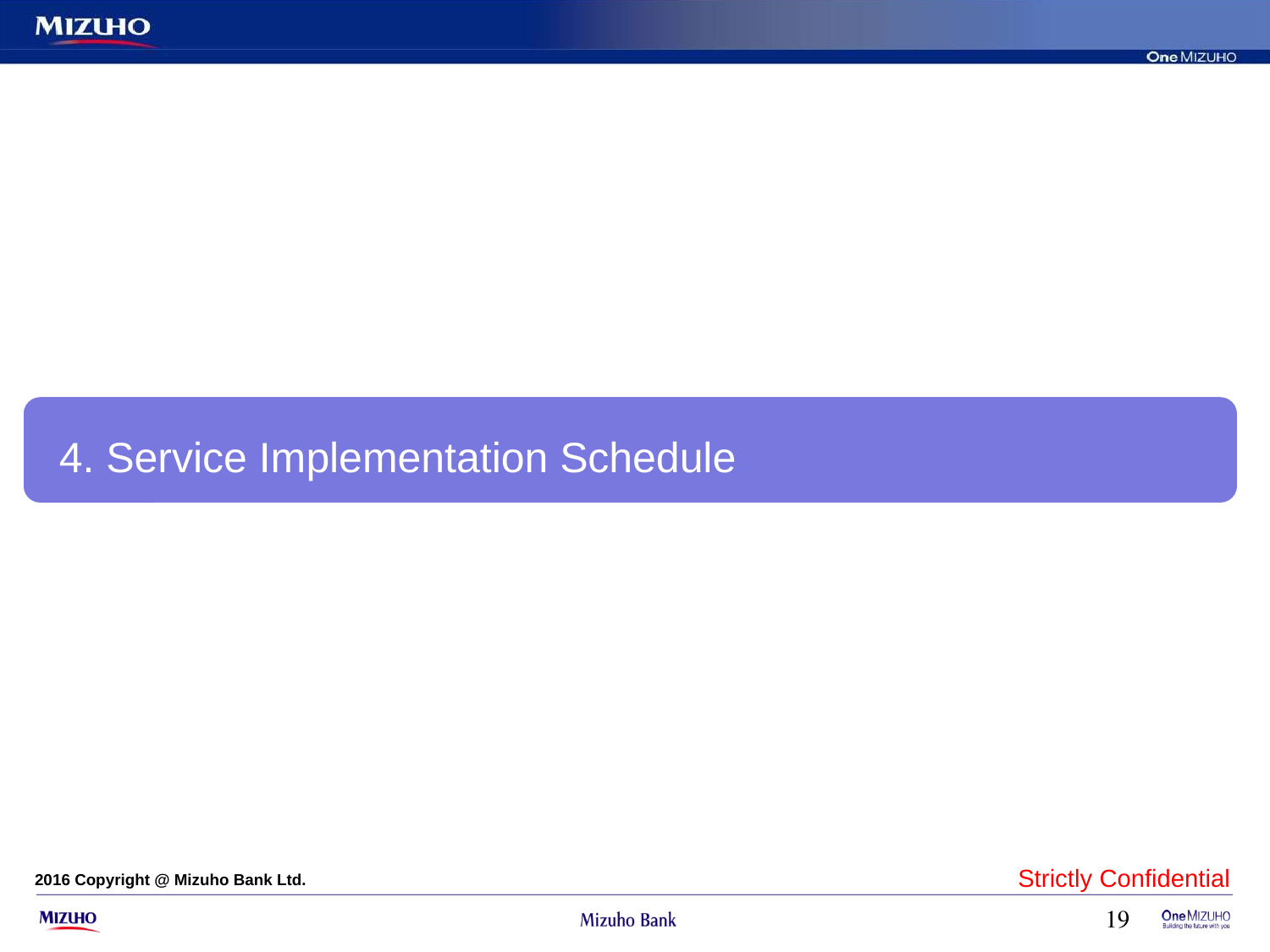

4. Service Implementation Schedule
 4. サービス導入に向けたスケジュール
19